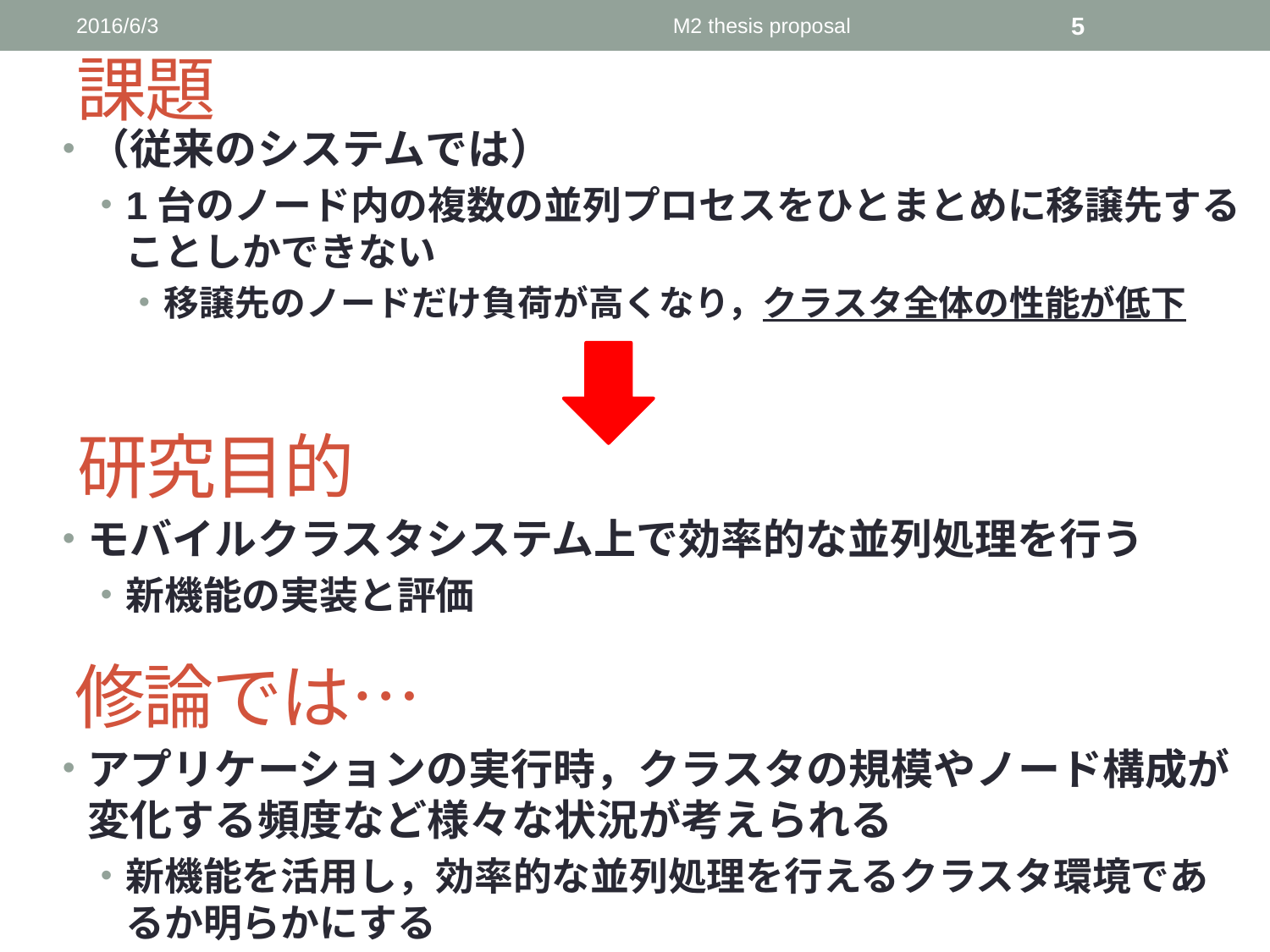

2016/6/3
M2 thesis proposal
5
# 課題
（従来のシステムでは）
1台のノード内の複数の並列プロセスをひとまとめに移譲先することしかできない
移譲先のノードだけ負荷が高くなり，クラスタ全体の性能が低下

研究目的
モバイルクラスタシステム上で効率的な並列処理を行う
新機能の実装と評価

修論では…
アプリケーションの実行時，クラスタの規模やノード構成が変化する頻度など様々な状況が考えられる
新機能を活用し，効率的な並列処理を行えるクラスタ環境であるか明らかにする